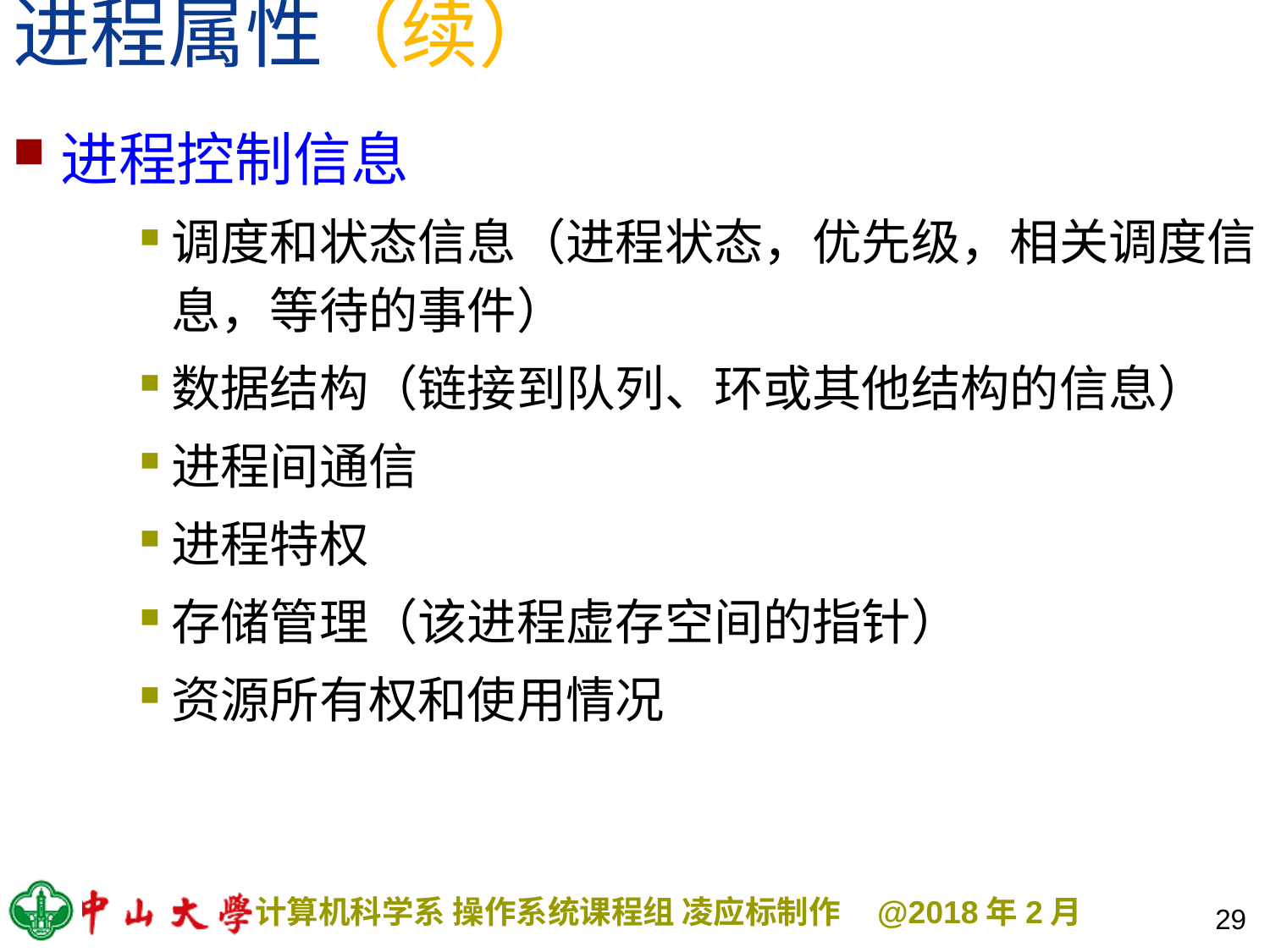

# 进程属性（续）
进程控制信息
调度和状态信息（进程状态，优先级，相关调度信息，等待的事件）
数据结构（链接到队列、环或其他结构的信息）
进程间通信
进程特权
存储管理（该进程虚存空间的指针）
资源所有权和使用情况
29